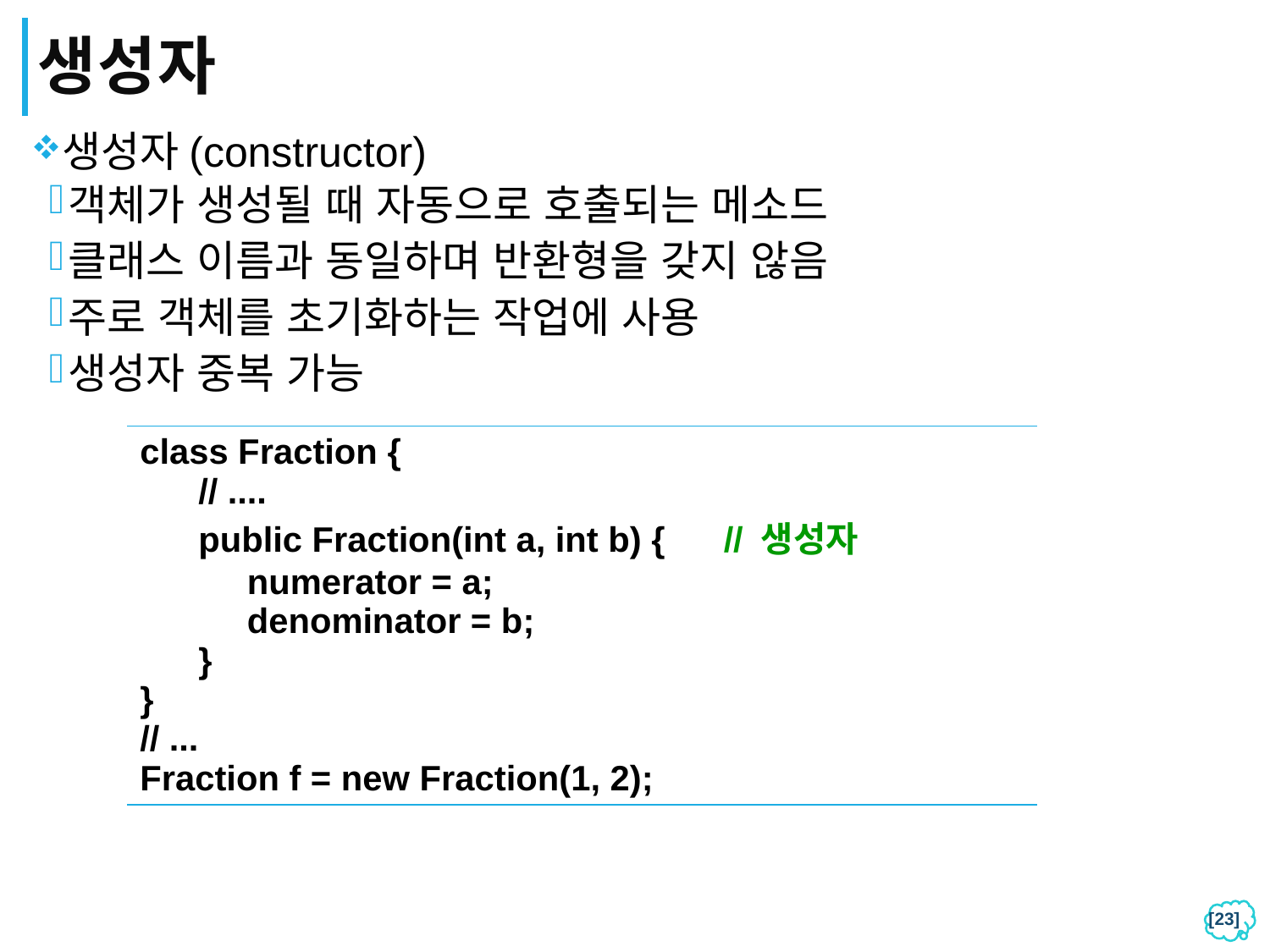

# 생성자
생성자(constructor)
객체가 생성될 때 자동으로 호출되는 메소드
클래스 이름과 동일하며 반환형을 갖지 않음
주로 객체를 초기화하는 작업에 사용
생성자 중복 가능

| class Fraction { // .... public Fraction(int a, int b) { // 생성자 numerator = a; denominator = b; } } // ... Fraction f = new Fraction(1, 2); |
| --- |
[23]